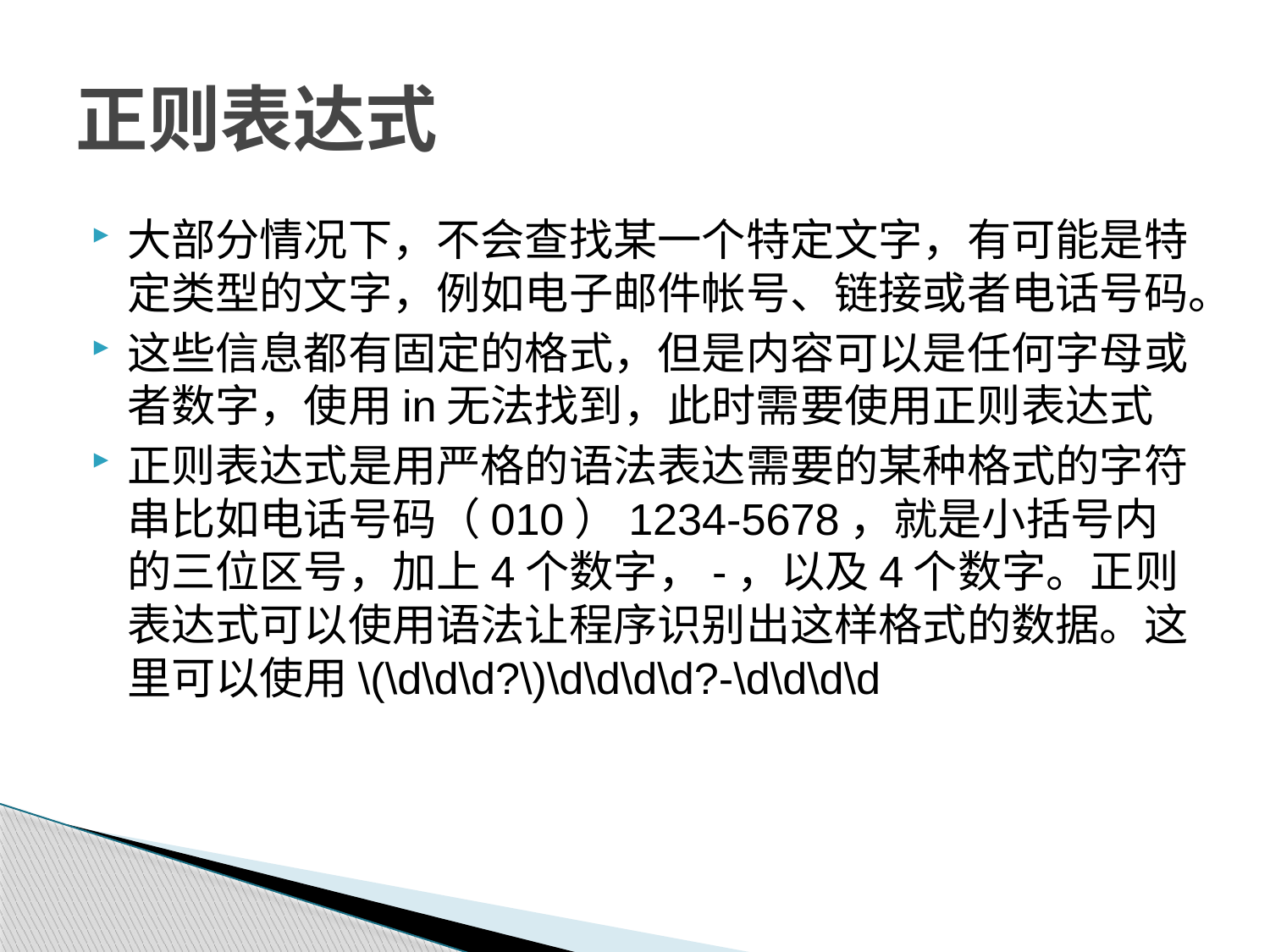

# 正则表达式
大部分情况下，不会查找某一个特定文字，有可能是特定类型的文字，例如电子邮件帐号、链接或者电话号码。
这些信息都有固定的格式，但是内容可以是任何字母或者数字，使用in无法找到，此时需要使用正则表达式
正则表达式是用严格的语法表达需要的某种格式的字符串比如电话号码（010）1234-5678，就是小括号内的三位区号，加上4个数字，-，以及4个数字。正则表达式可以使用语法让程序识别出这样格式的数据。这里可以使用\(\d\d\d?\)\d\d\d\d?-\d\d\d\d